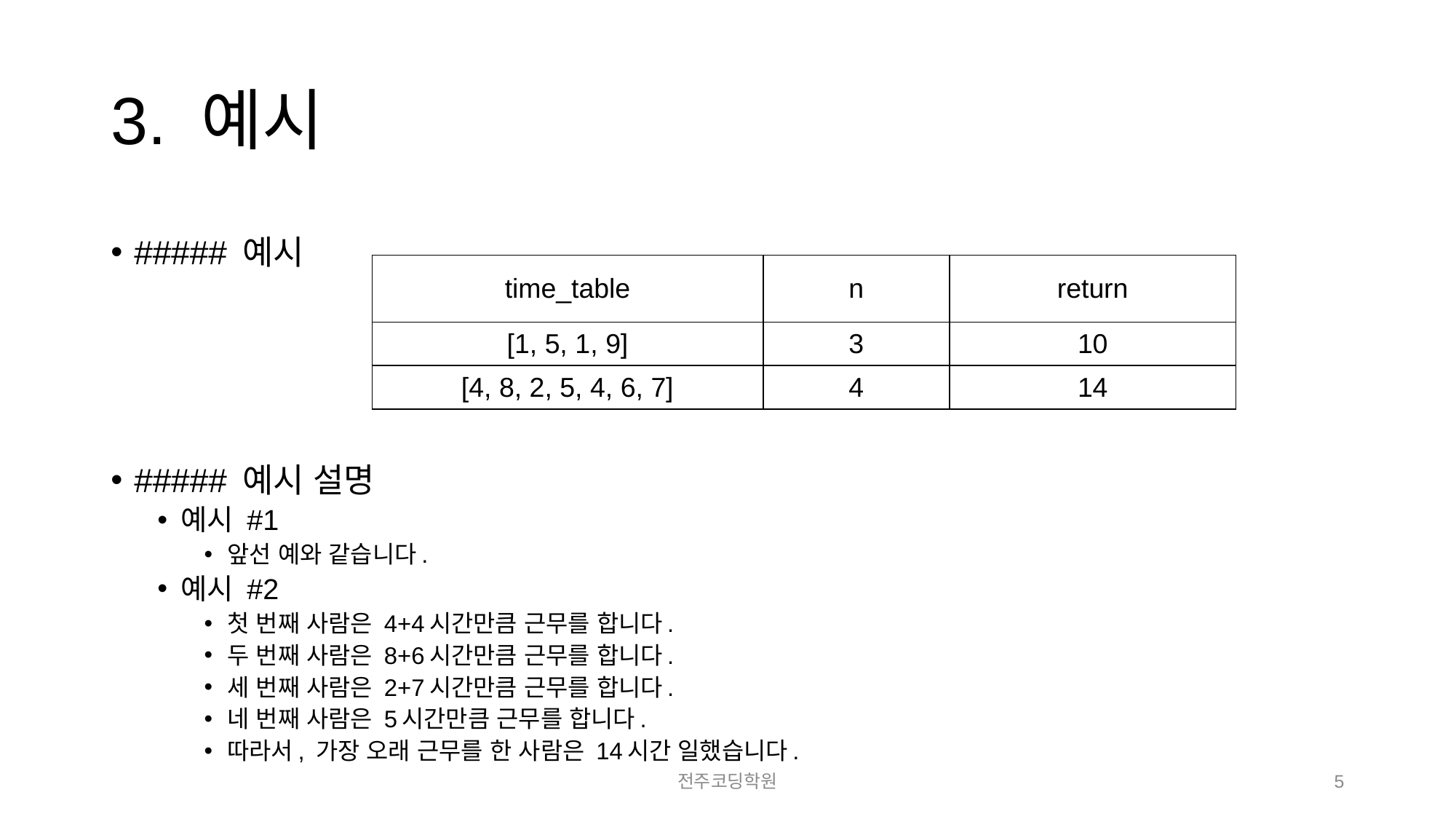

# 3. 예시
##### 예시

##### 예시 설명
예시 #1
앞선 예와 같습니다.
예시 #2
첫 번째 사람은 4+4시간만큼 근무를 합니다.
두 번째 사람은 8+6시간만큼 근무를 합니다.
세 번째 사람은 2+7시간만큼 근무를 합니다.
네 번째 사람은 5시간만큼 근무를 합니다.
따라서, 가장 오래 근무를 한 사람은 14시간 일했습니다.

| time\_table | n | return |
| --- | --- | --- |
| [1, 5, 1, 9] | 3 | 10 |
| [4, 8, 2, 5, 4, 6, 7] | 4 | 14 |
전주코딩학원
5